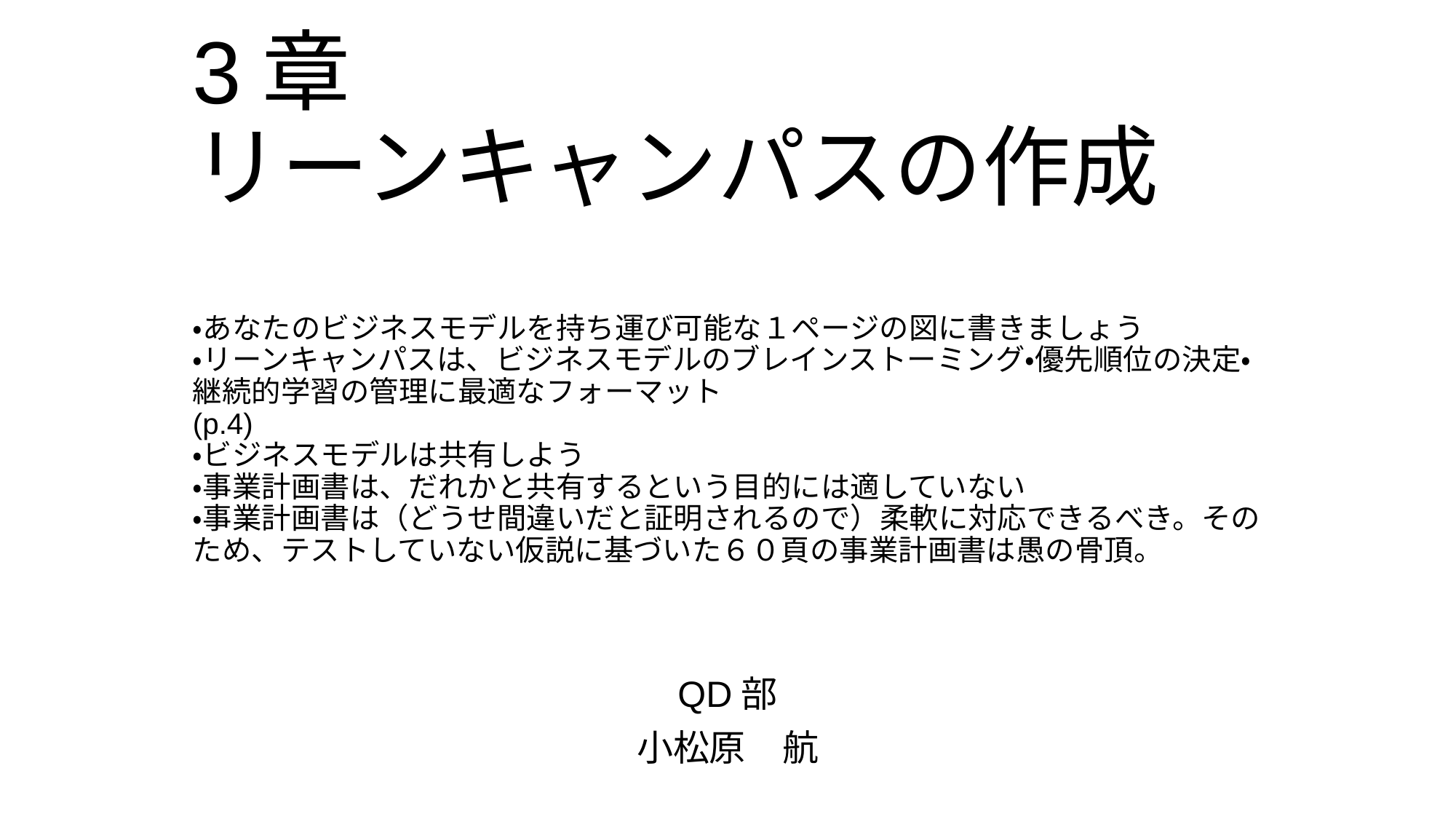

# 3章 リーンキャンパスの作成 ・あなたのビジネスモデルを持ち運び可能な１ページの図に書きましょう ・リーンキャンパスは、ビジネスモデルのブレインストーミング・優先順位の決定・継続的学習の管理に最適なフォーマット (p.4) ・ビジネスモデルは共有しよう ・事業計画書は、だれかと共有するという目的には適していない ・事業計画書は（どうせ間違いだと証明されるので）柔軟に対応できるべき。そのため、テストしていない仮説に基づいた６０頁の事業計画書は愚の骨頂。
QD部
小松原　航